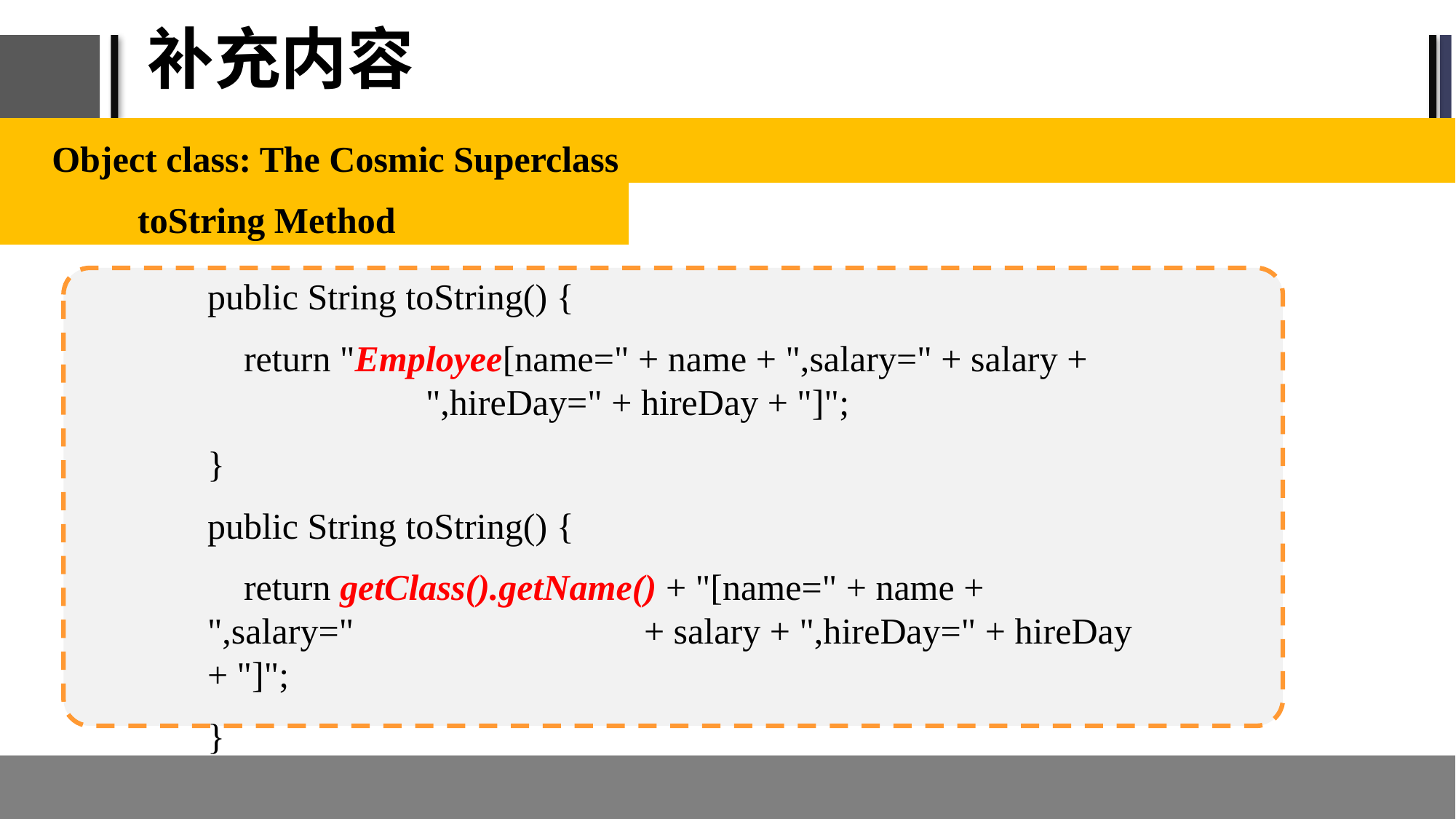

# 补充内容

Object class: The Cosmic Superclass

	toString Method

public String toString() {
    return "Employee[name=" + name + ",salary=" + salary + 		",hireDay=" + hireDay + "]";
}
public String toString() {
    return getClass().getName() + "[name=" + name + ",salary=" 			+ salary + ",hireDay=" + hireDay + "]";
}